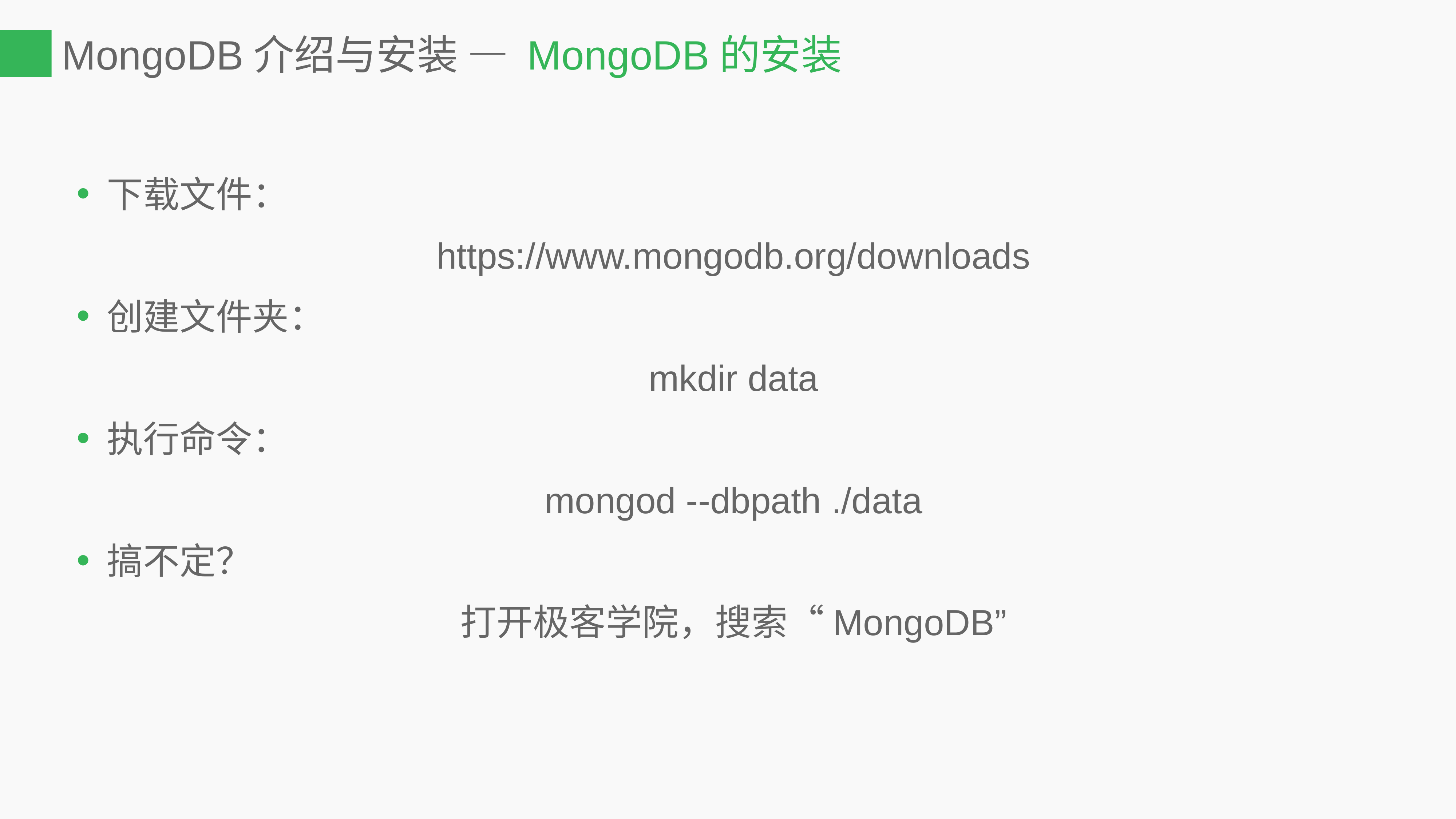

# MongoDB介绍与安装 — MongoDB的安装
下载文件：
https://www.mongodb.org/downloads
创建文件夹：
mkdir data
执行命令：
mongod --dbpath ./data
搞不定？
打开极客学院，搜索“MongoDB”